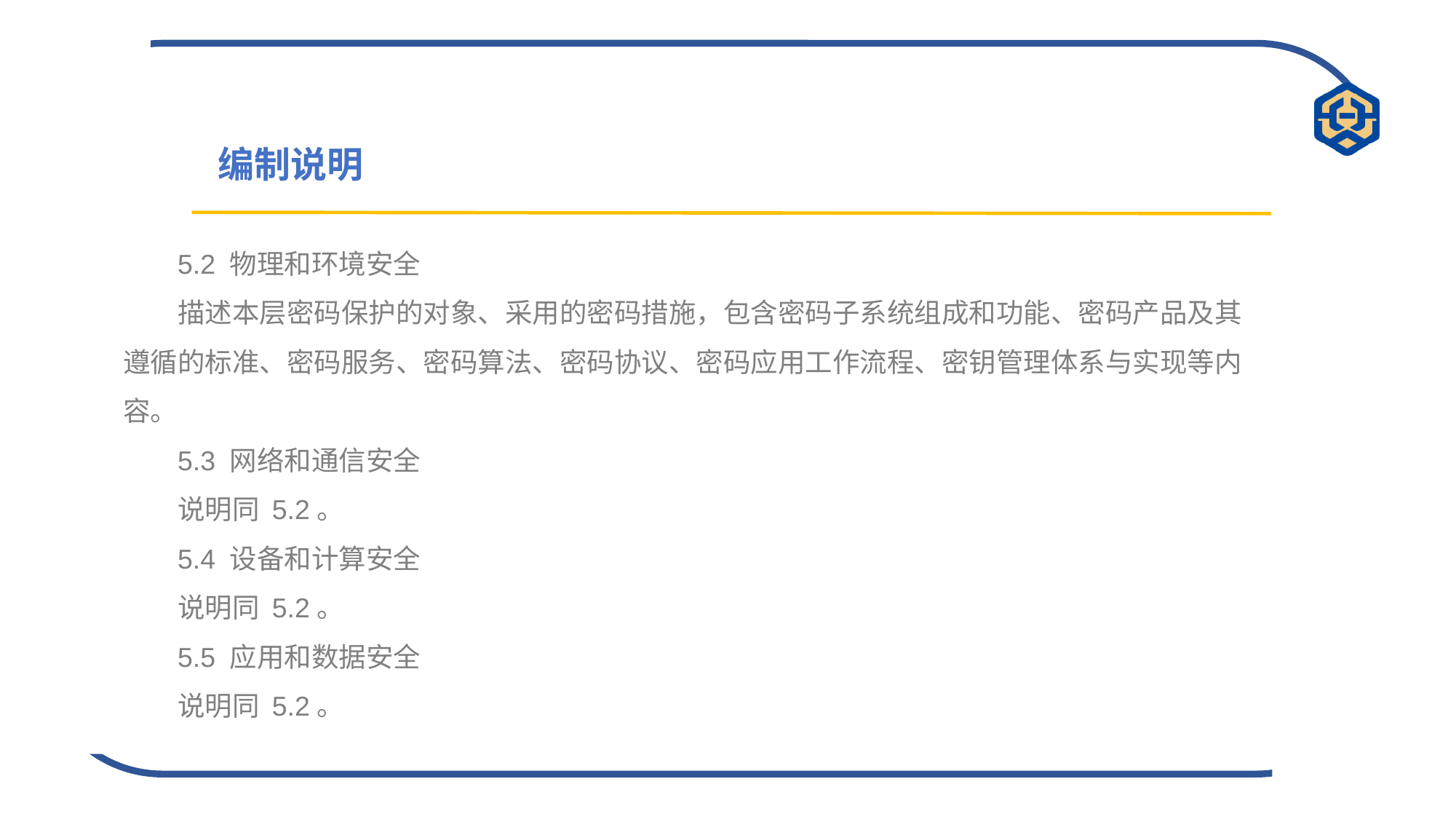

编制说明
5.2 物理和环境安全
描述本层密码保护的对象、采用的密码措施，包含密码子系统组成和功能、密码产品及其遵循的标准、密码服务、密码算法、密码协议、密码应用工作流程、密钥管理体系与实现等内容。
5.3 网络和通信安全
说明同 5.2。
5.4 设备和计算安全
说明同 5.2。
5.5 应用和数据安全
说明同 5.2。